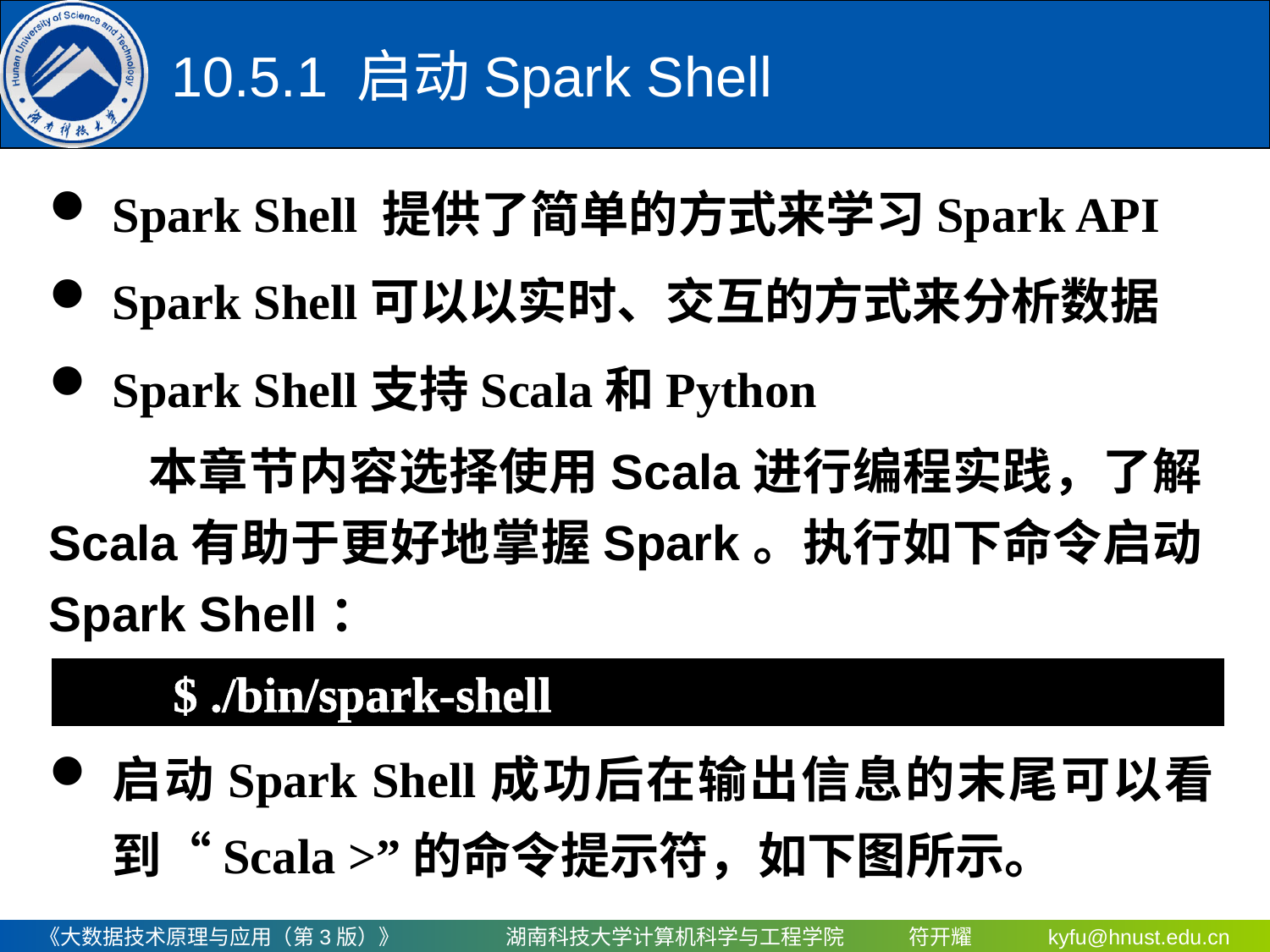

# 10.5.1 启动Spark Shell
Spark Shell 提供了简单的方式来学习Spark API
Spark Shell可以以实时、交互的方式来分析数据
Spark Shell支持Scala和Python

启动Spark Shell成功后在输出信息的末尾可以看到“Scala >”的命令提示符，如下图所示。
　　本章节内容选择使用Scala进行编程实践，了解Scala有助于更好地掌握Spark。执行如下命令启动Spark Shell：
　　$ ./bin/spark-shell